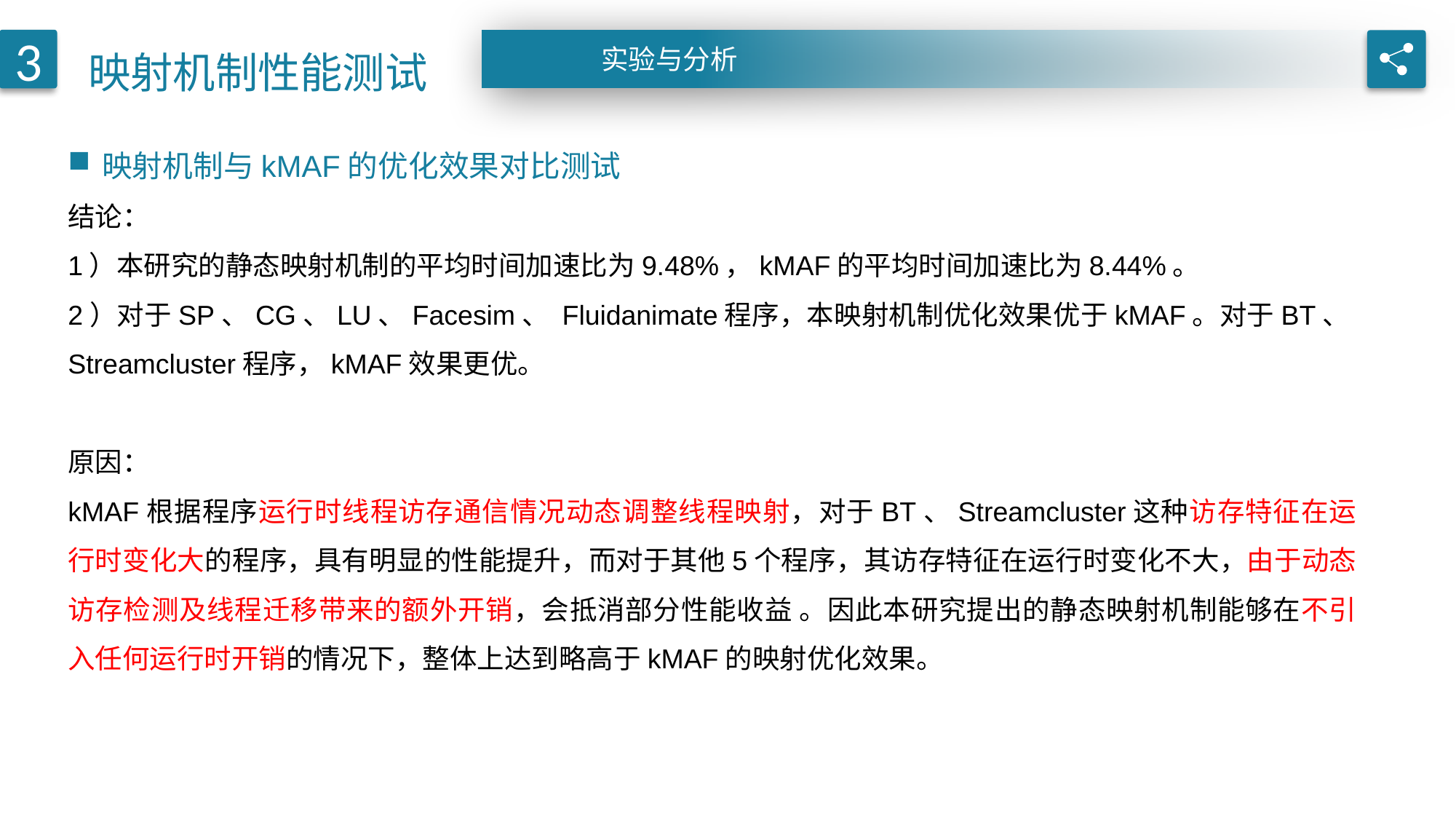

映射机制性能测试
3

实验与分析

映射机制与kMAF的优化效果对比测试
结论：
1）本研究的静态映射机制的平均时间加速比为9.48%，kMAF的平均时间加速比为8.44%。
2）对于SP、CG、LU、Facesim、 Fluidanimate程序，本映射机制优化效果优于kMAF。对于BT、Streamcluster程序，kMAF效果更优。

原因：
kMAF根据程序运行时线程访存通信情况动态调整线程映射，对于BT、Streamcluster这种访存特征在运行时变化大的程序，具有明显的性能提升，而对于其他5个程序，其访存特征在运行时变化不大，由于动态访存检测及线程迁移带来的额外开销，会抵消部分性能收益 。因此本研究提出的静态映射机制能够在不引入任何运行时开销的情况下，整体上达到略高于kMAF的映射优化效果。